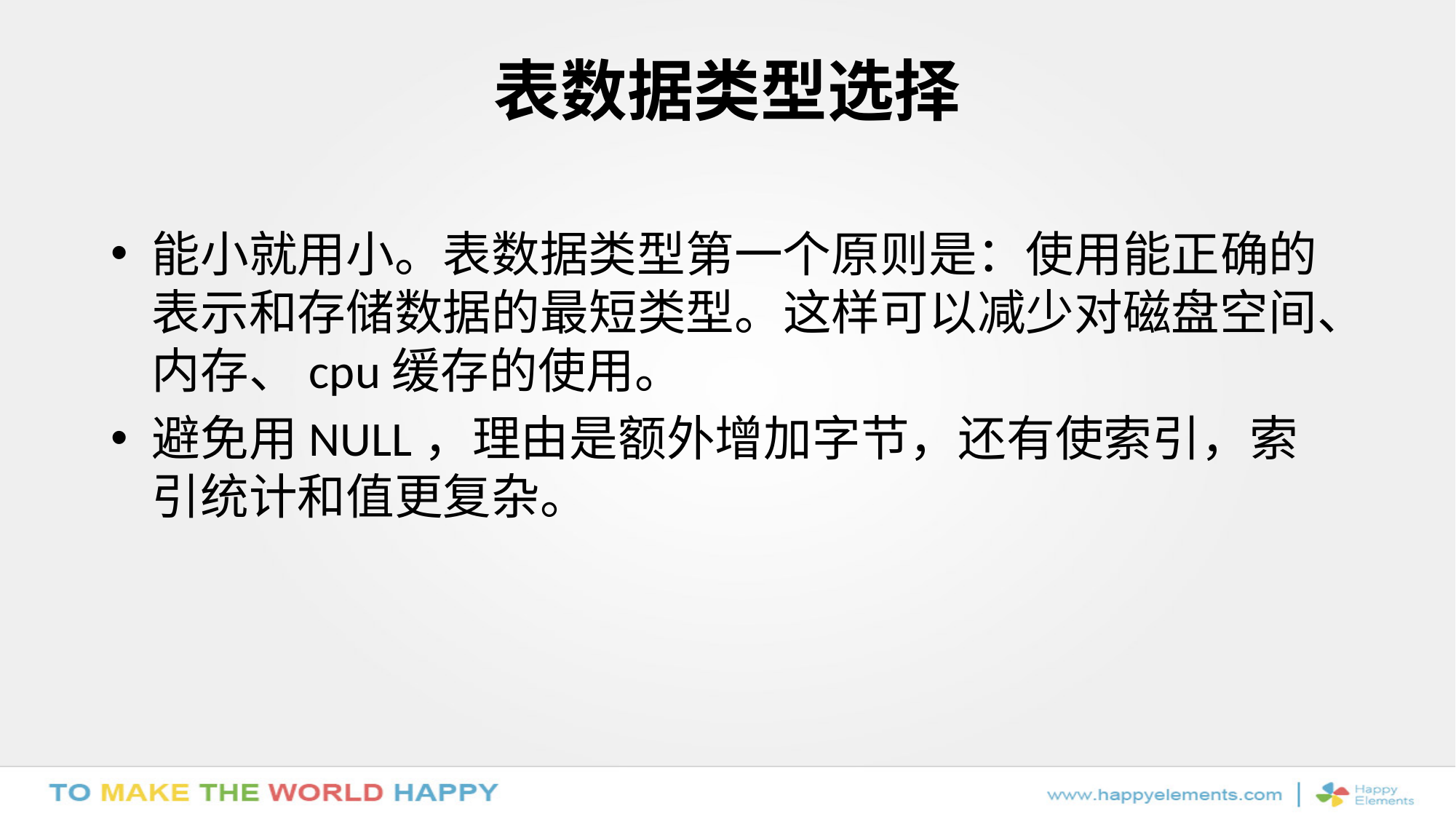

# 表数据类型选择
能小就用小。表数据类型第一个原则是：使用能正确的表示和存储数据的最短类型。这样可以减少对磁盘空间、内存、cpu缓存的使用。
避免用NULL，理由是额外增加字节，还有使索引，索引统计和值更复杂。